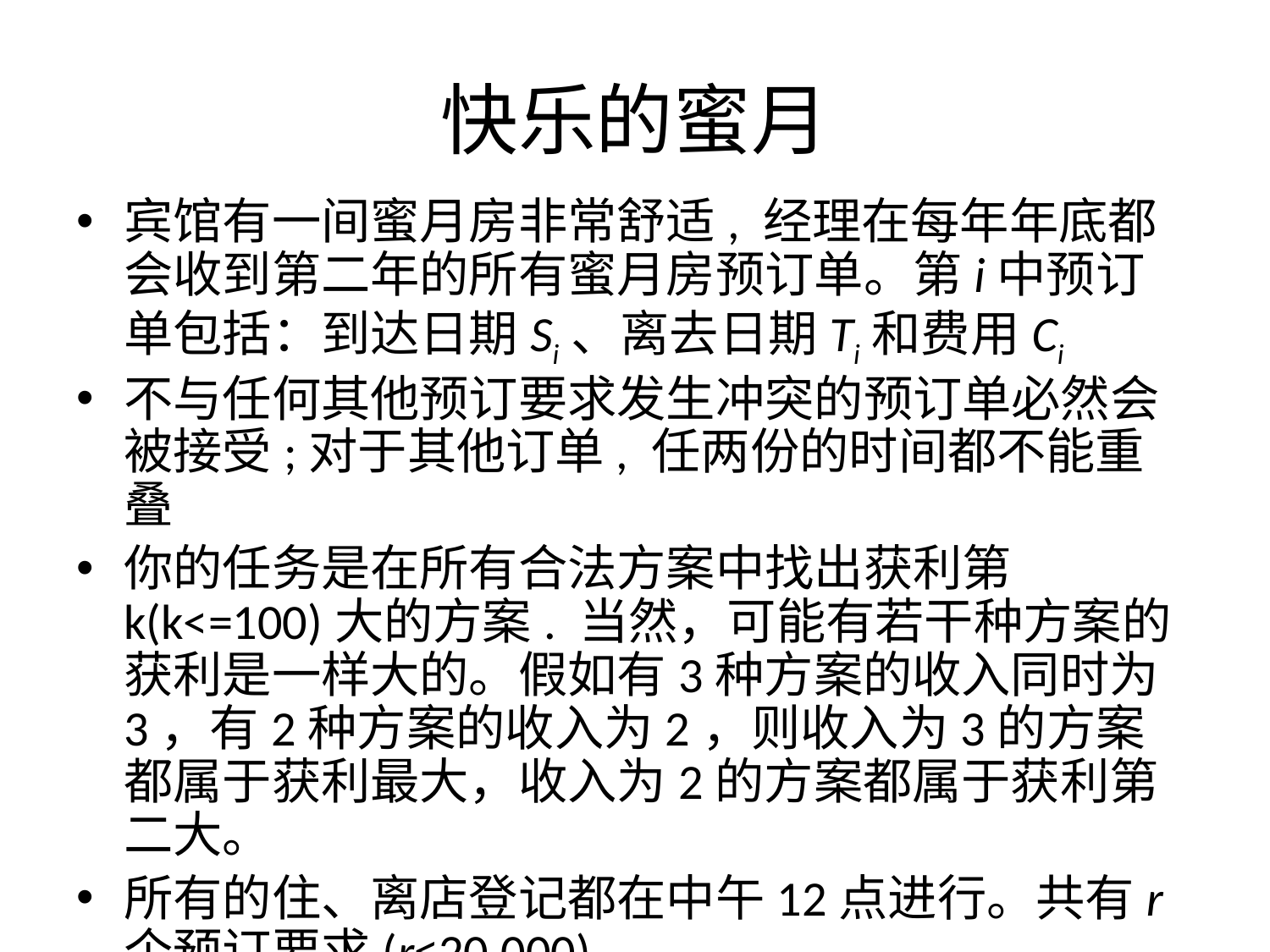

# 快乐的蜜月
宾馆有一间蜜月房非常舒适, 经理在每年年底都会收到第二年的所有蜜月房预订单。第i中预订单包括：到达日期Si、离去日期Ti和费用Ci
不与任何其他预订要求发生冲突的预订单必然会被接受;对于其他订单, 任两份的时间都不能重叠
你的任务是在所有合法方案中找出获利第k(k<=100)大的方案. 当然，可能有若干种方案的获利是一样大的。假如有3种方案的收入同时为3，有2种方案的收入为2，则收入为3的方案都属于获利最大，收入为2的方案都属于获利第二大。
所有的住、离店登记都在中午12点进行。共有r个预订要求(r≤20,000)